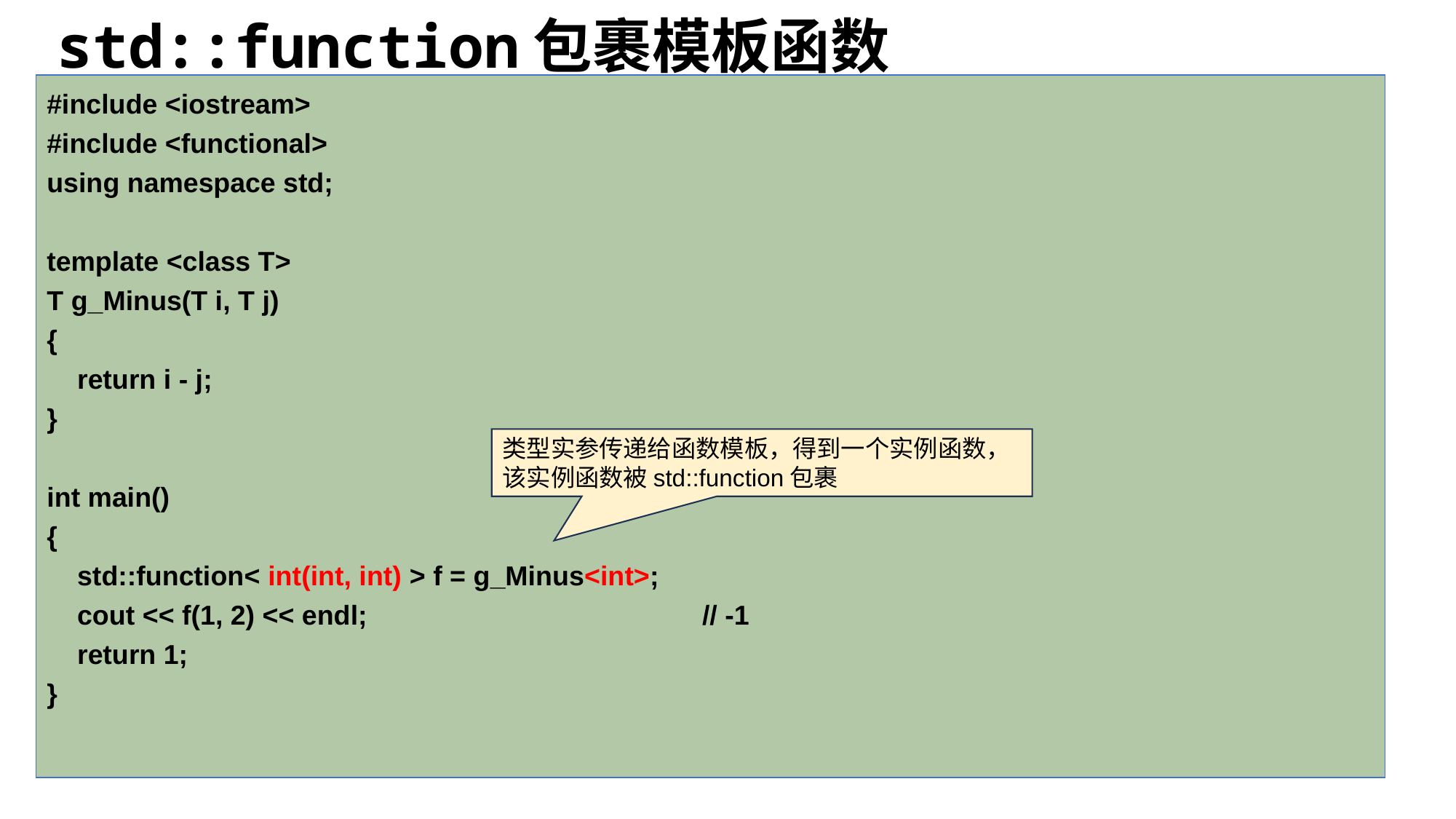

# std::function包裹模板函数
#include <iostream>
#include <functional>
using namespace std;

template <class T>
T g_Minus(T i, T j)
{
    return i - j;
}

int main()
{
    std::function< int(int, int) > f = g_Minus<int>;
    cout << f(1, 2) << endl;                                            // -1
    return 1;
}
类型实参传递给函数模板，得到一个实例函数，该实例函数被std::function包裹